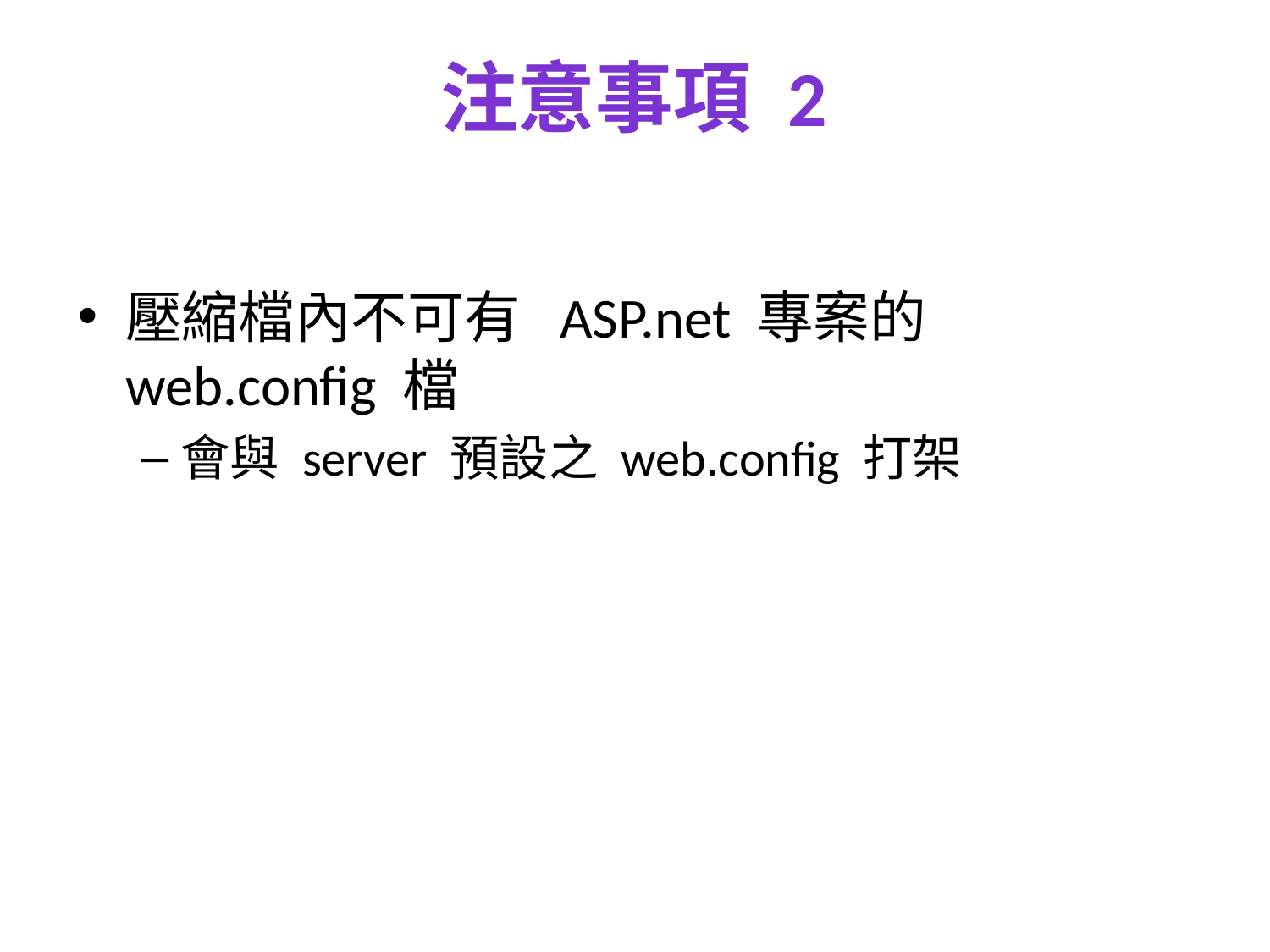

# 發布網頁及網址
注意事項 2

壓縮檔內不可有  ASP.net 專案的 web.config 檔
會與 server 預設之 web.config 打架